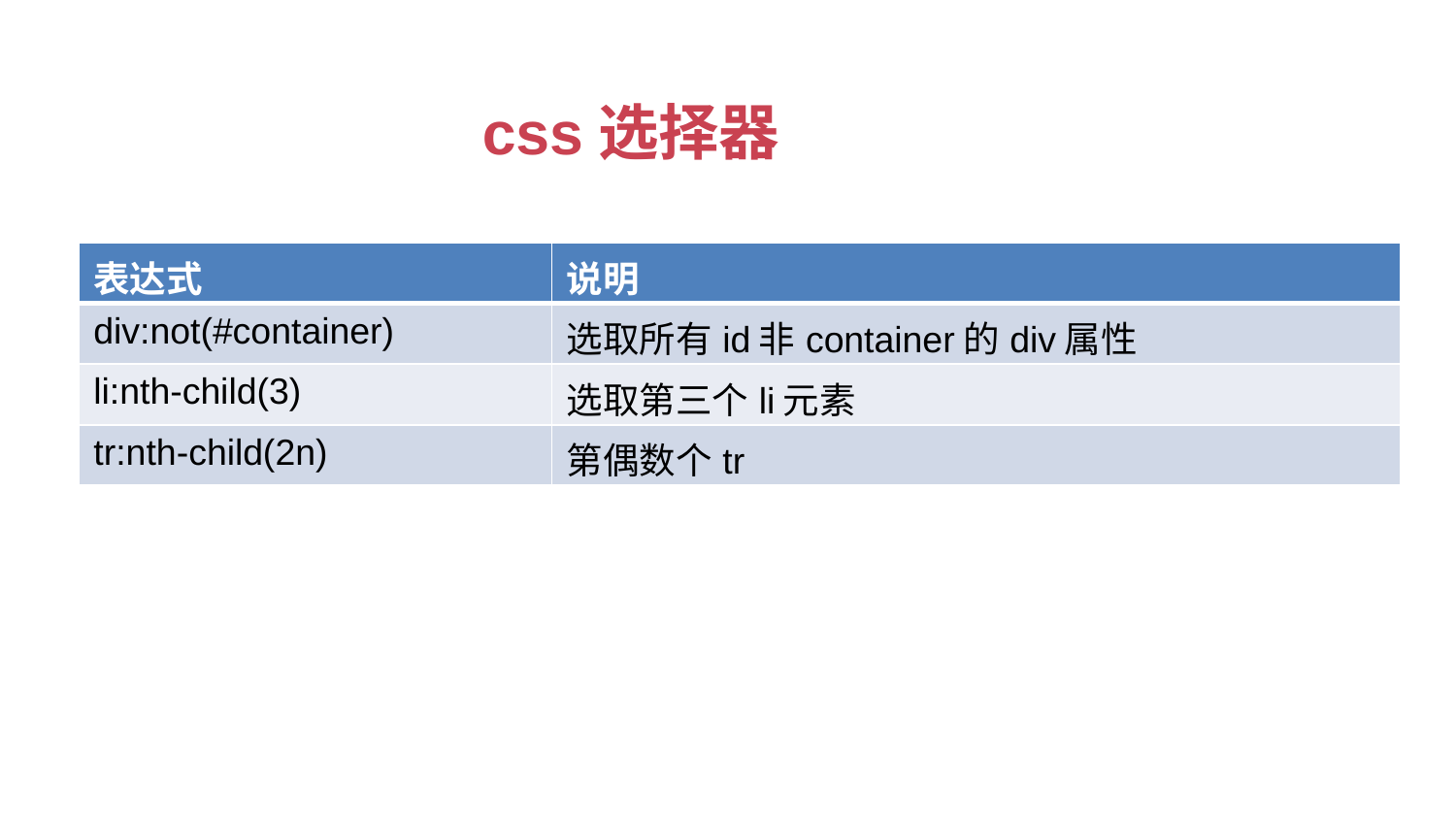

css选择器
| 表达式 | 说明 |
| --- | --- |
| div:not(#container) | 选取所有id非container的div属性 |
| li:nth-child(3) | 选取第三个li元素 |
| tr:nth-child(2n) | 第偶数个tr |